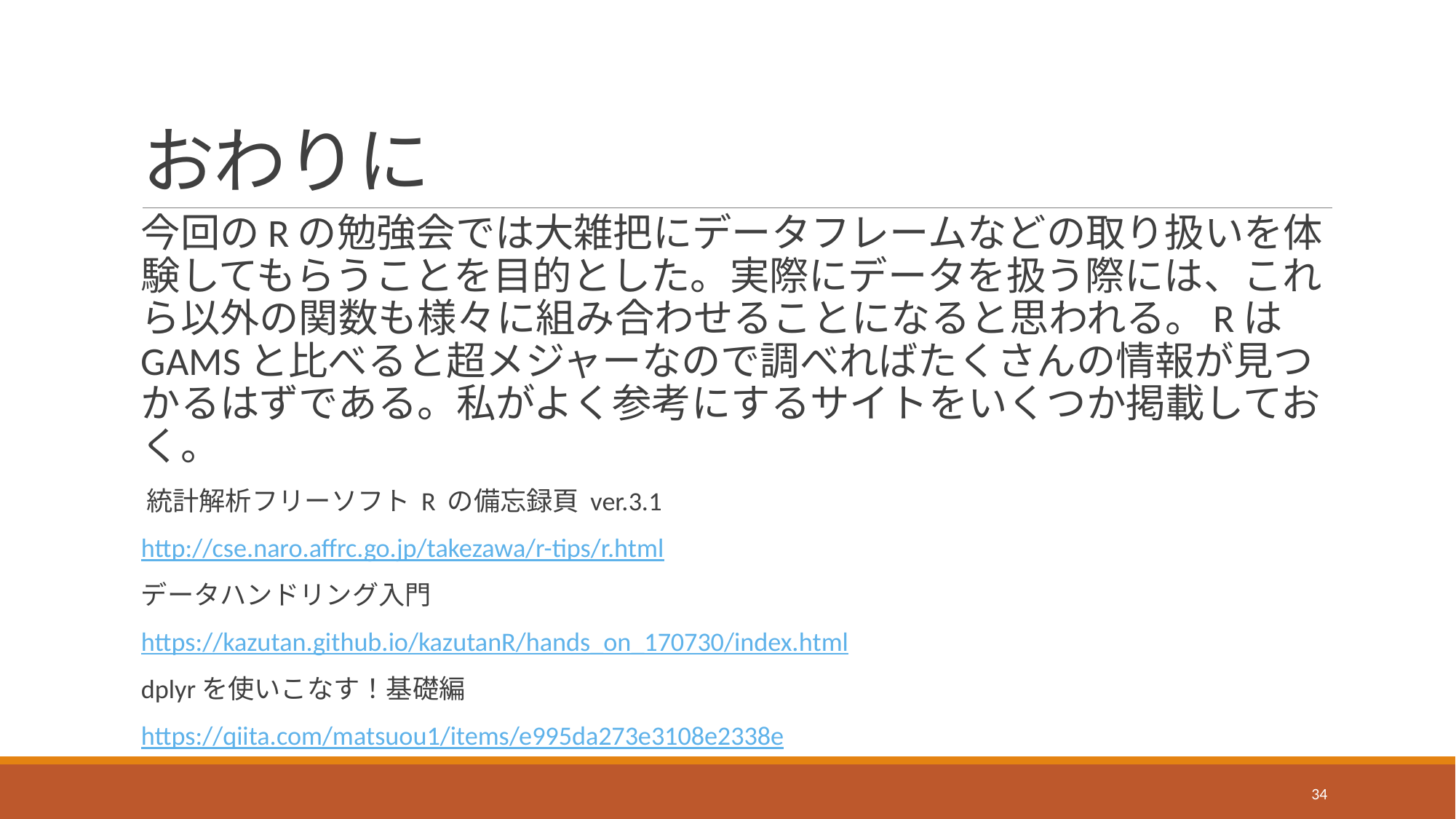

# おわりに
今回のRの勉強会では大雑把にデータフレームなどの取り扱いを体験してもらうことを目的とした。実際にデータを扱う際には、これら以外の関数も様々に組み合わせることになると思われる。RはGAMSと比べると超メジャーなので調べればたくさんの情報が見つかるはずである。私がよく参考にするサイトをいくつか掲載しておく。
 統計解析フリーソフト R の備忘録頁 ver.3.1
http://cse.naro.affrc.go.jp/takezawa/r-tips/r.html
データハンドリング入門
https://kazutan.github.io/kazutanR/hands_on_170730/index.html
dplyrを使いこなす！基礎編
https://qiita.com/matsuou1/items/e995da273e3108e2338e

34